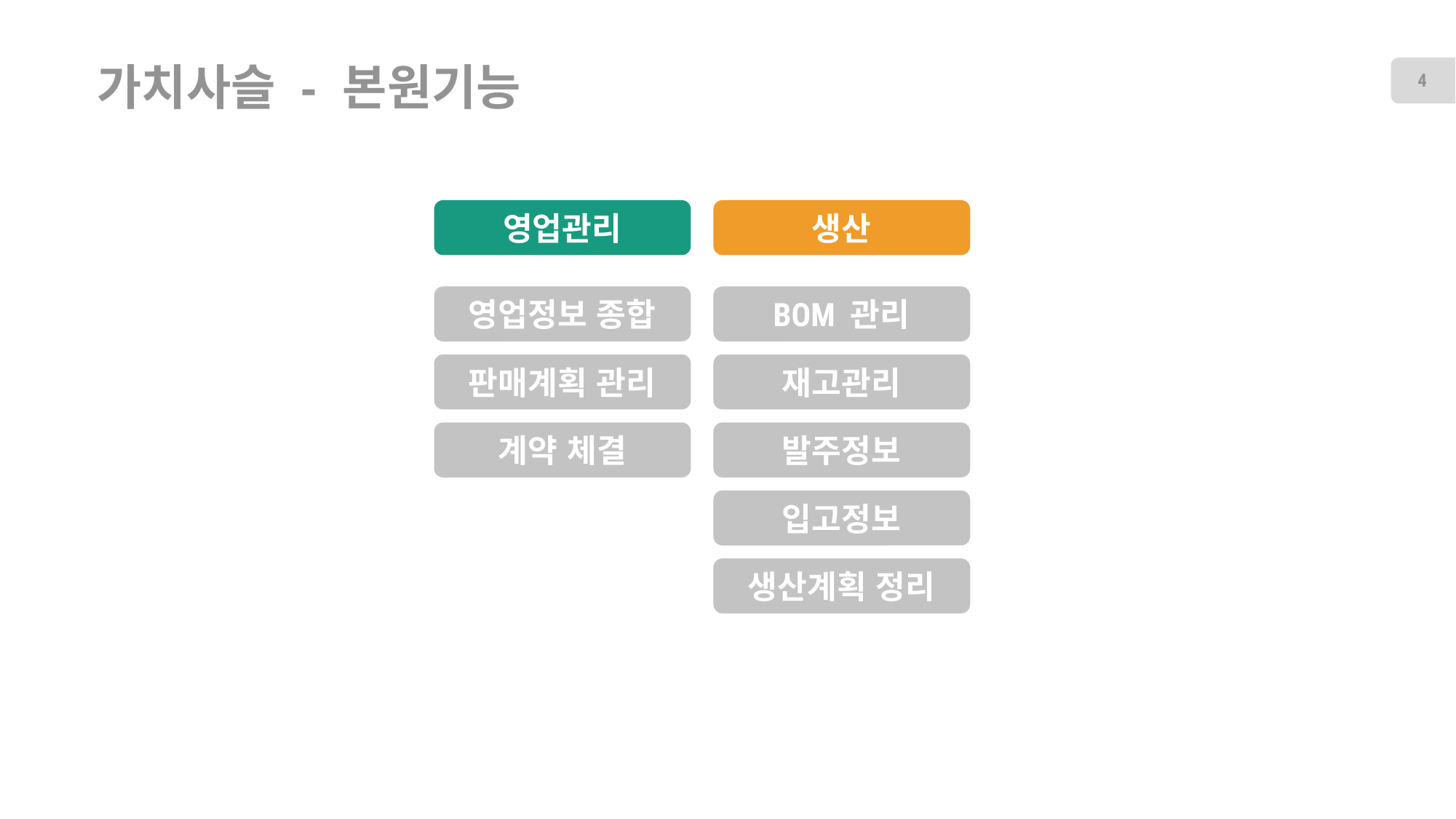

# 가치사슬 - 본원기능
4
영업관리
생산
영업정보 종합
BOM 관리
판매계획 관리
재고관리
계약 체결
발주정보
입고정보
생산계획 정리